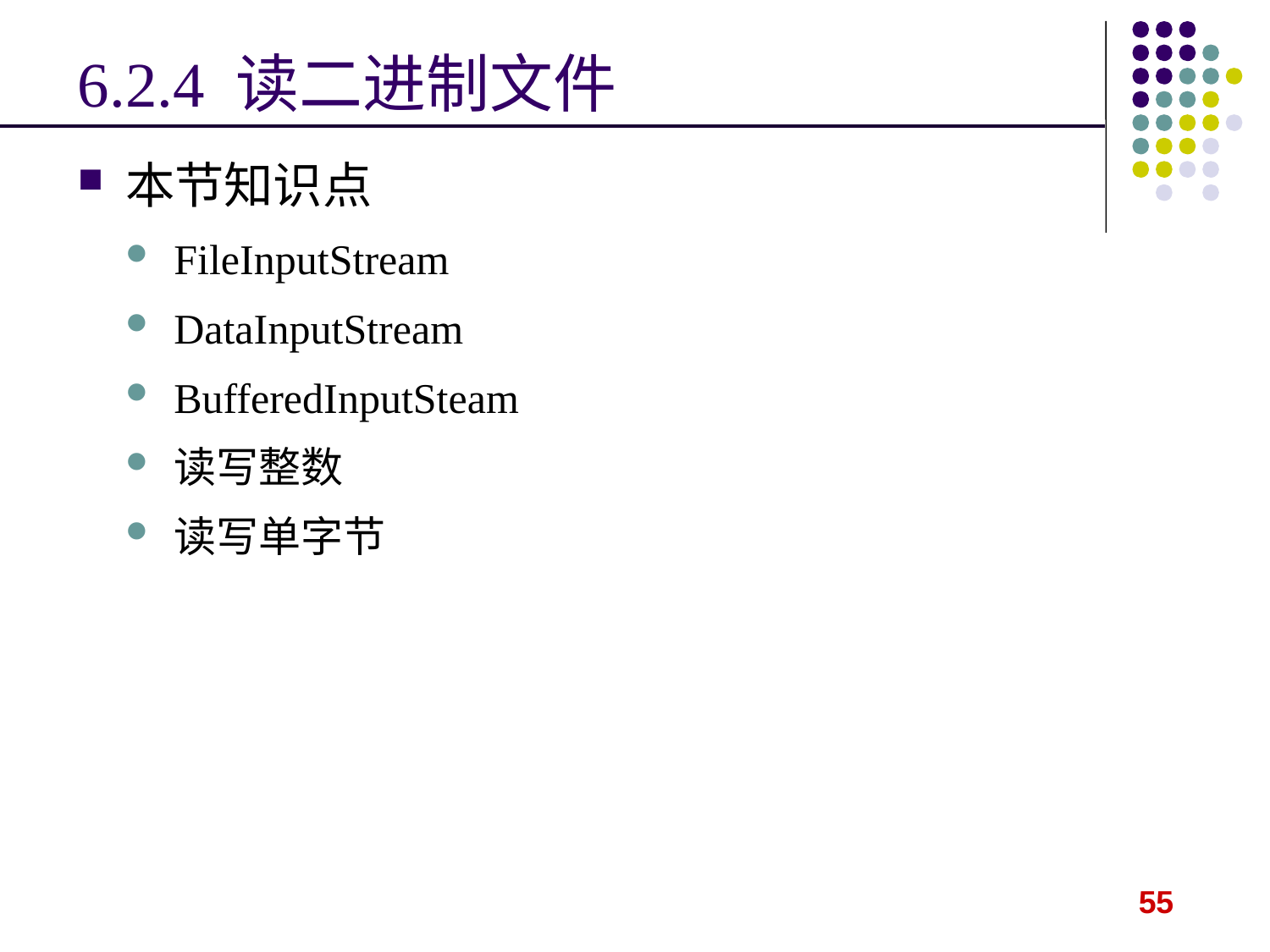

# 6.2.4 读二进制文件
本节知识点
FileInputStream
DataInputStream
BufferedInputSteam
读写整数
读写单字节